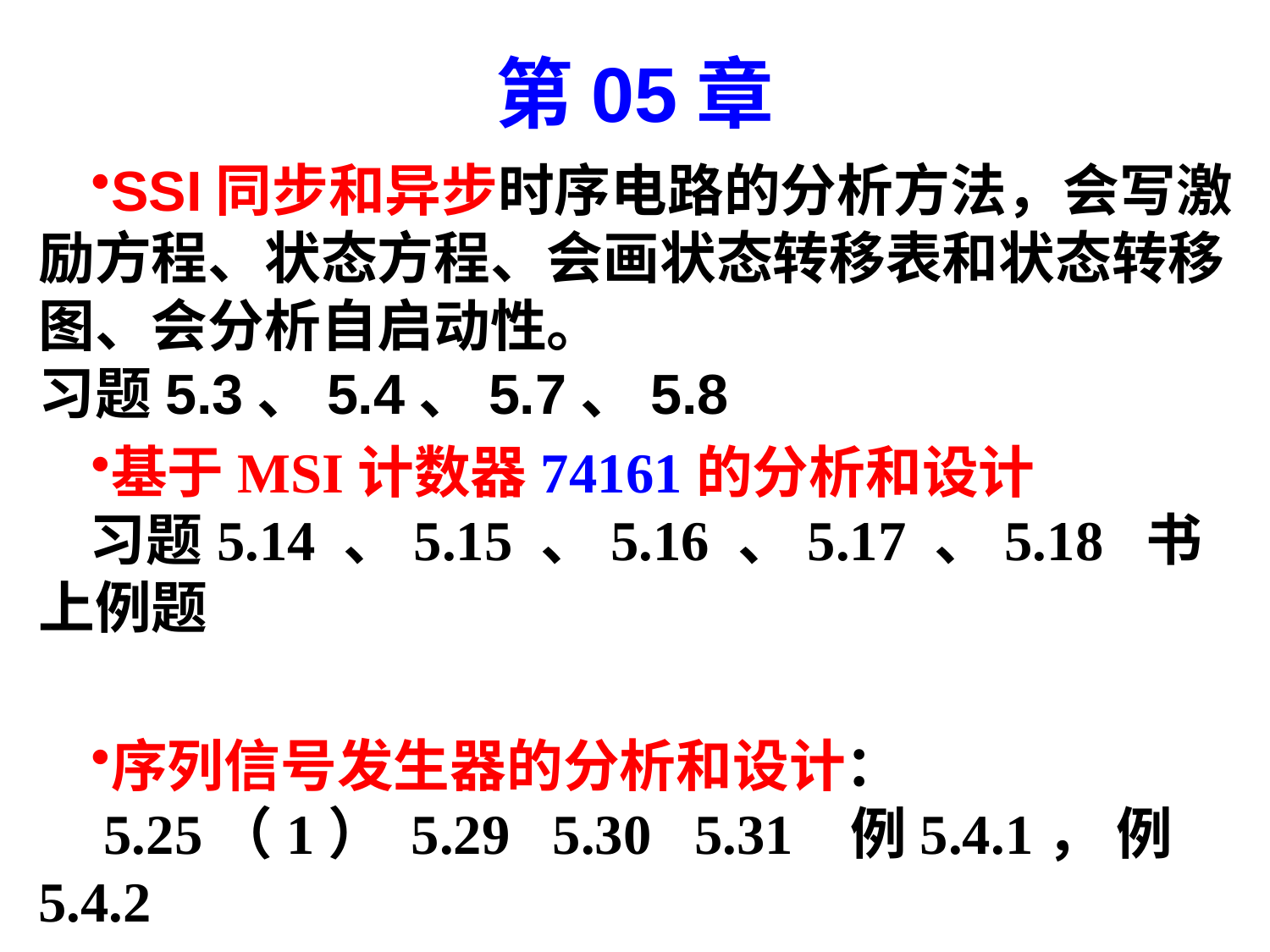

# 第05章

SSI同步和异步时序电路的分析方法，会写激励方程、状态方程、会画状态转移表和状态转移图、会分析自启动性。
习题5.3、5.4、5.7、5.8
基于MSI计数器74161的分析和设计
    习题5.14 、5.15 、5.16 、5.17 、5.18  书上例题

序列信号发生器的分析和设计：
    5.25（1） 5.29   5.30   5.31   例5.4.1， 例5.4.2